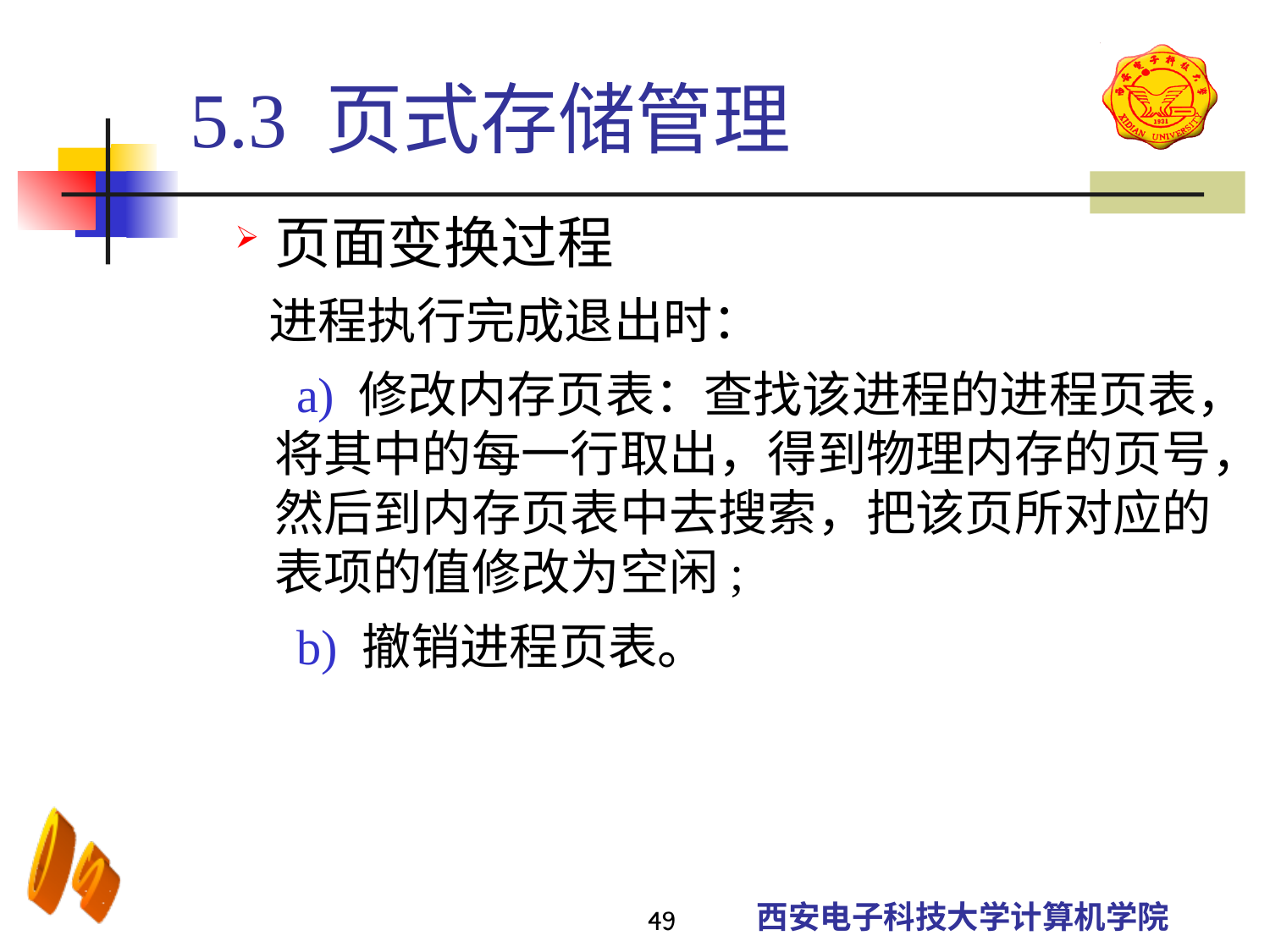

5.3 页式存储管理
页面变换过程
  进程执行完成退出时：
     a) 修改内存页表：查找该进程的进程页表，将其中的每一行取出，得到物理内存的页号，然后到内存页表中去搜索，把该页所对应的表项的值修改为空闲;
     b) 撤销进程页表。
49